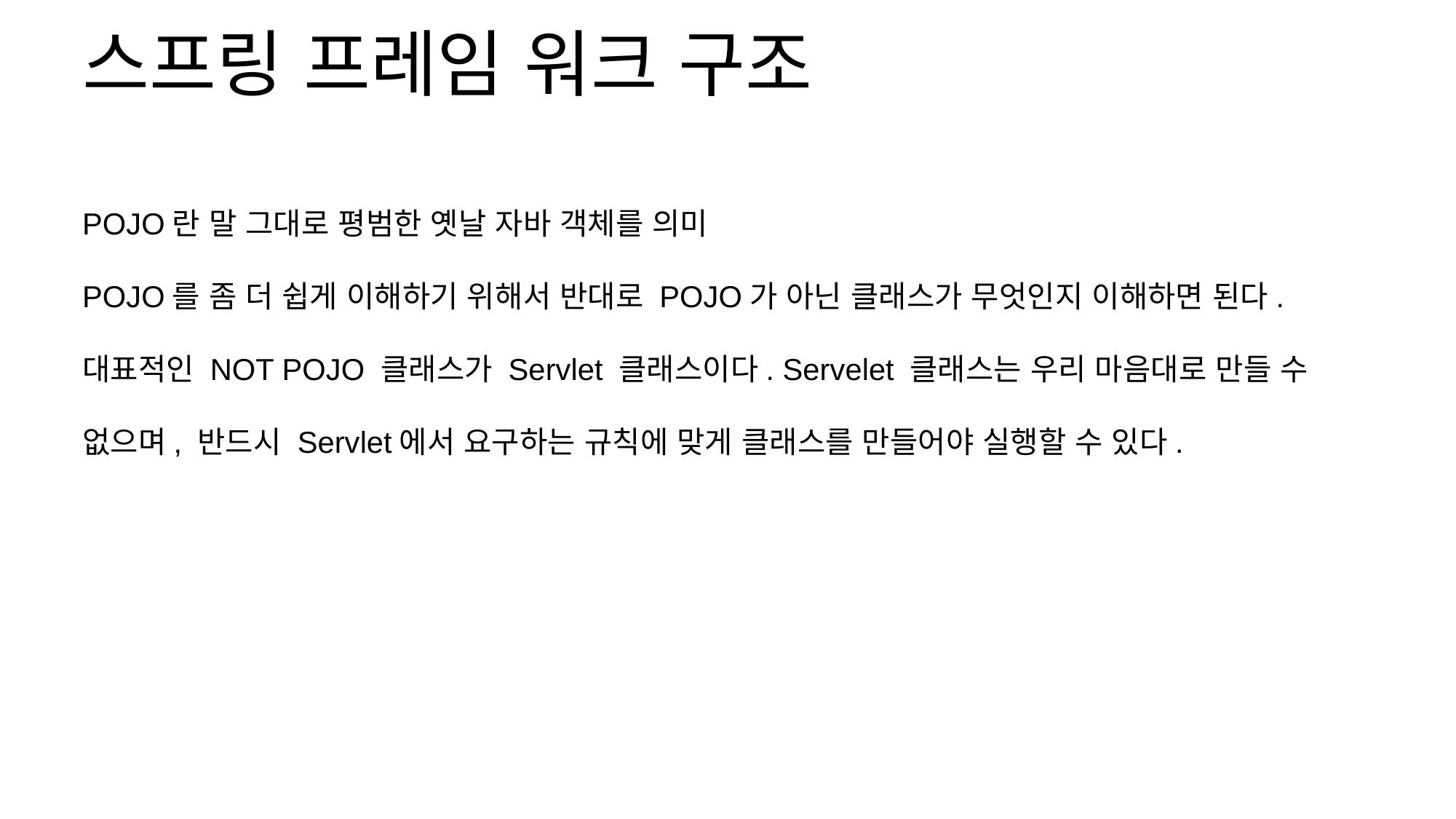

스프링 프레임 워크 구조
POJO란 말 그대로 평범한 옛날 자바 객체를 의미
POJO를 좀 더 쉽게 이해하기 위해서 반대로 POJO가 아닌 클래스가 무엇인지 이해하면 된다. 대표적인 NOT POJO 클래스가 Servlet 클래스이다. Servelet 클래스는 우리 마음대로 만들 수 없으며, 반드시 Servlet에서 요구하는 규칙에 맞게 클래스를 만들어야 실행할 수 있다.